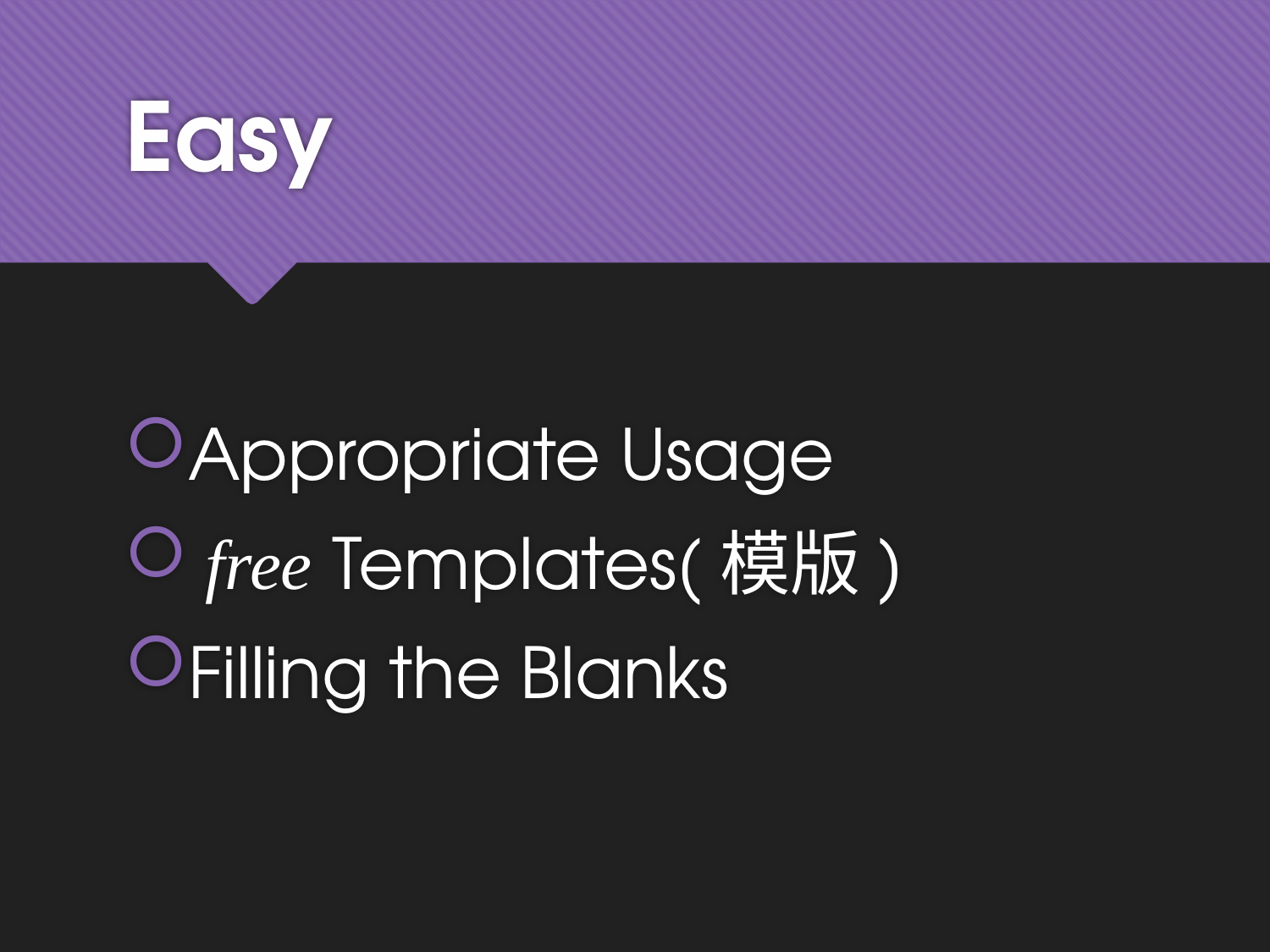

# Easy
Appropriate Usage
 free Templates(模版)
Filling the Blanks